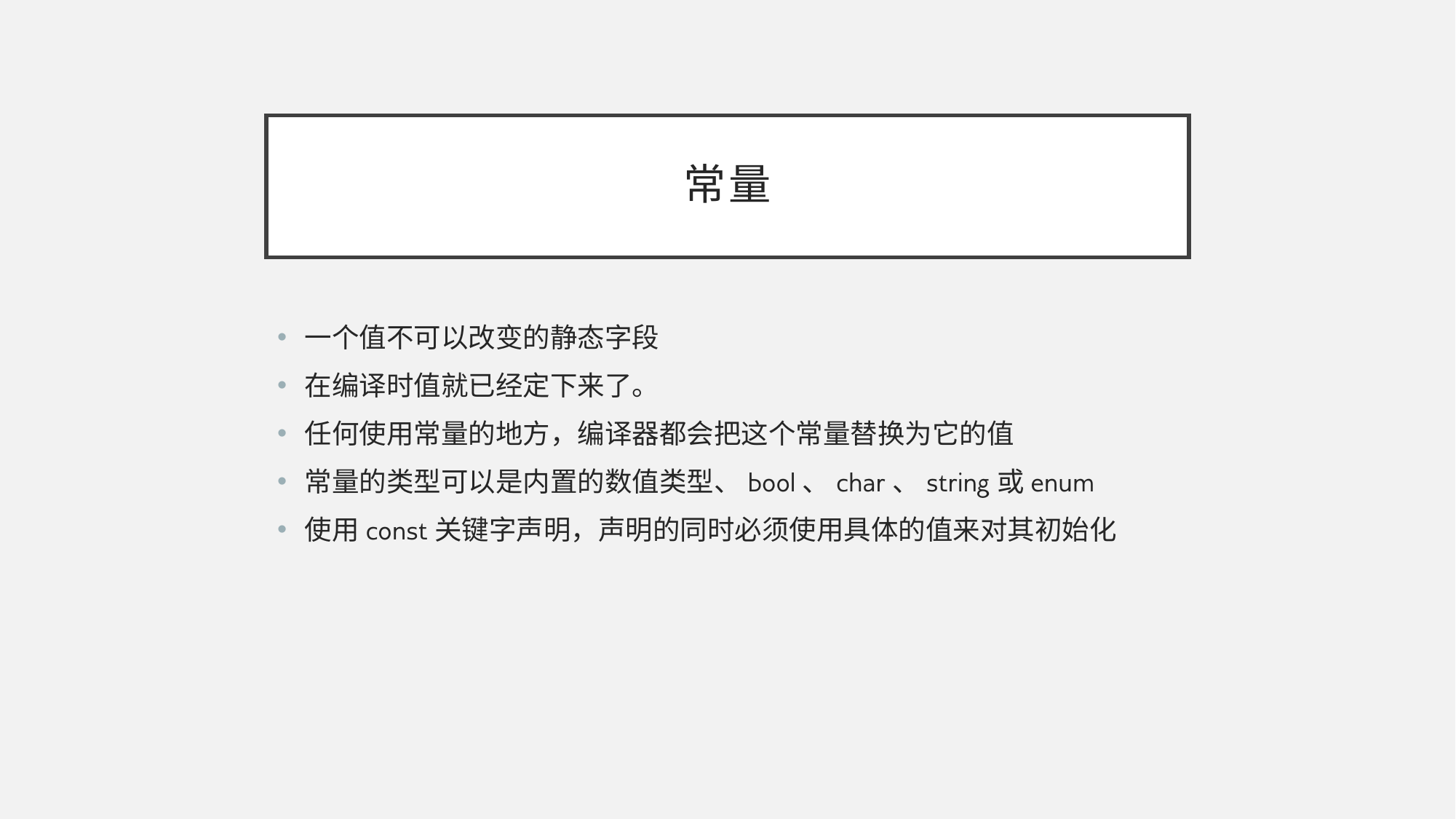

# 常量
一个值不可以改变的静态字段
在编译时值就已经定下来了。
任何使用常量的地方，编译器都会把这个常量替换为它的值
常量的类型可以是内置的数值类型、bool、char、string或enum
使用const关键字声明，声明的同时必须使用具体的值来对其初始化